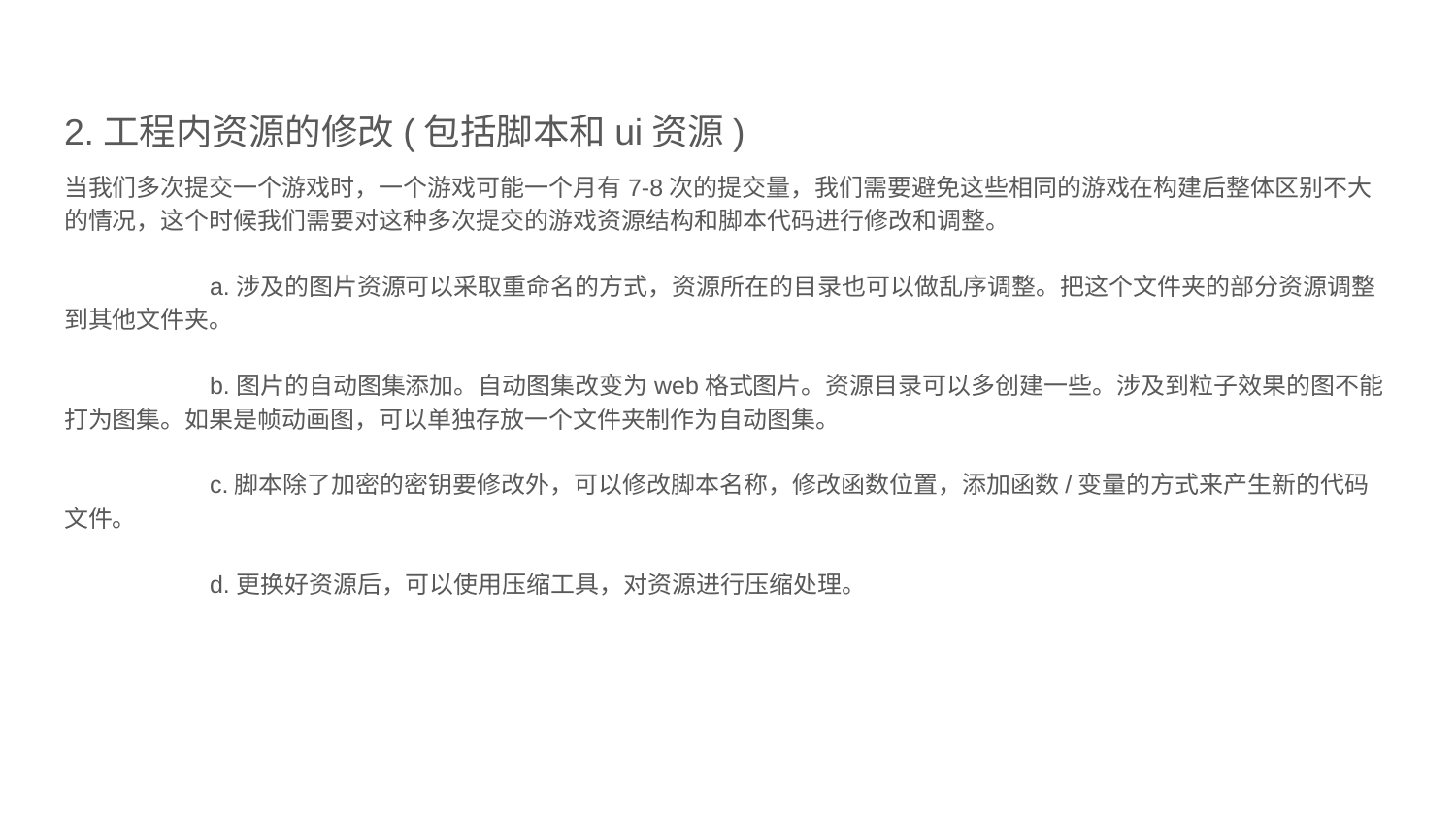

# 2.工程内资源的修改(包括脚本和ui资源)
当我们多次提交一个游戏时，一个游戏可能一个月有7-8次的提交量，我们需要避免这些相同的游戏在构建后整体区别不大的情况，这个时候我们需要对这种多次提交的游戏资源结构和脚本代码进行修改和调整。
	a.涉及的图片资源可以采取重命名的方式，资源所在的目录也可以做乱序调整。把这个文件夹的部分资源调整到其他文件夹。
	b.图片的自动图集添加。自动图集改变为web格式图片。资源目录可以多创建一些。涉及到粒子效果的图不能打为图集。如果是帧动画图，可以单独存放一个文件夹制作为自动图集。
	c.脚本除了加密的密钥要修改外，可以修改脚本名称，修改函数位置，添加函数/变量的方式来产生新的代码文件。
	d.更换好资源后，可以使用压缩工具，对资源进行压缩处理。